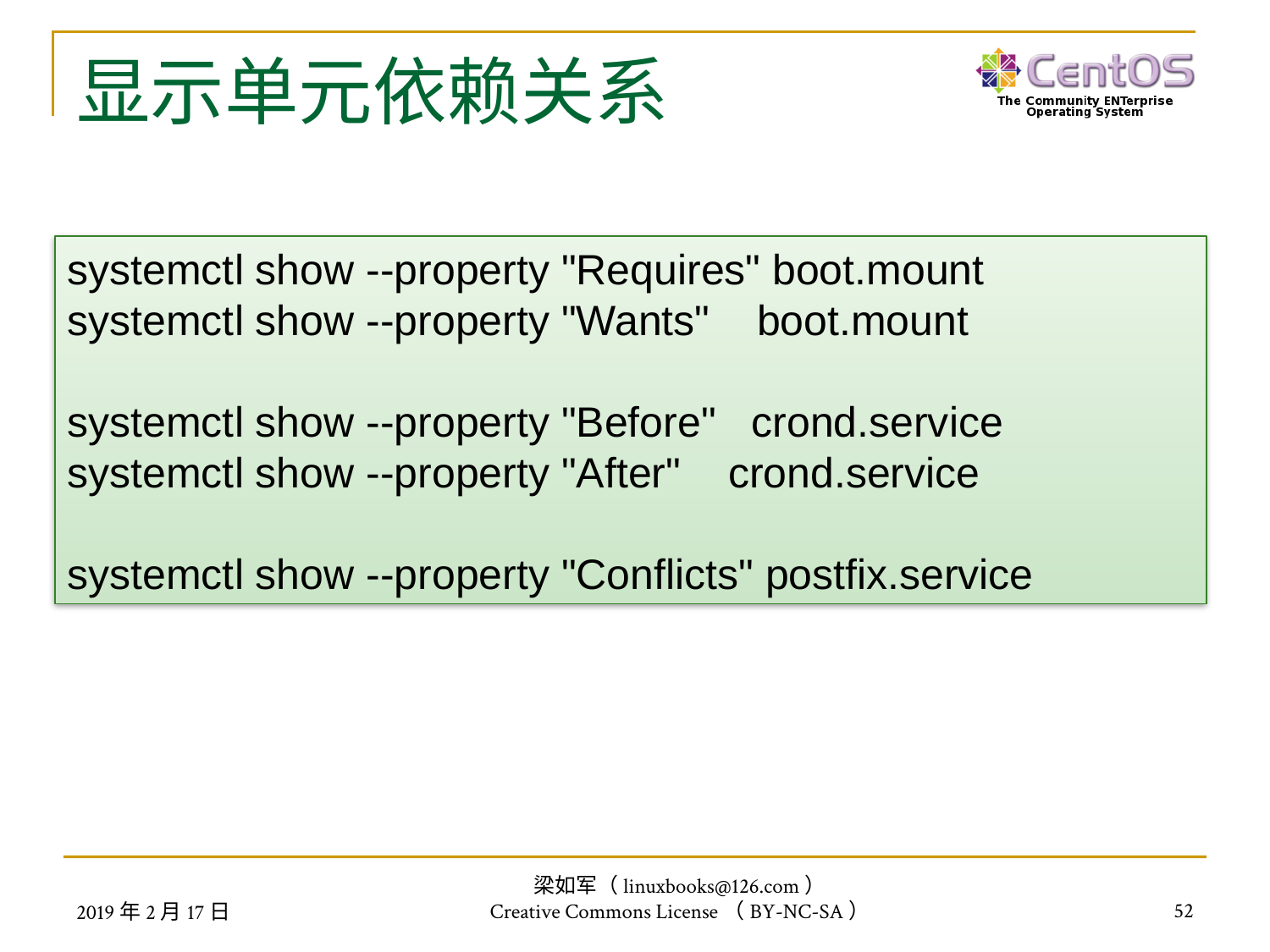

# 显示单元依赖关系
systemctl show --property "Requires" boot.mount
systemctl show --property "Wants"    boot.mount

systemctl show --property "Before"   crond.service
systemctl show --property "After"    crond.service

systemctl show --property "Conflicts" postfix.service
梁如军（linuxbooks@126.com）
Creative Commons License（BY-NC-SA）
2019年2月17日
52